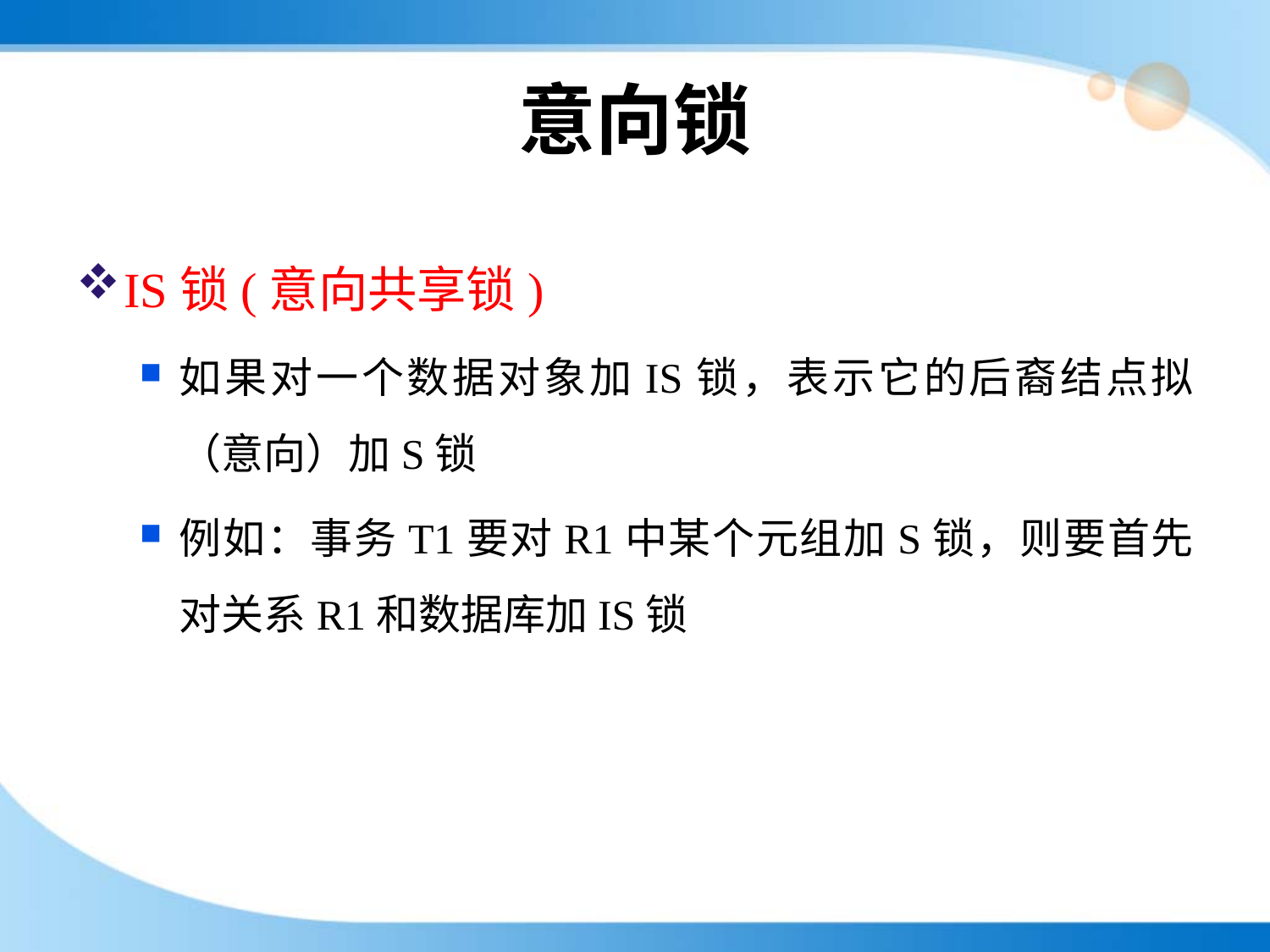

# 意向锁
IS锁(意向共享锁)
如果对一个数据对象加IS锁，表示它的后裔结点拟（意向）加S锁
例如：事务T1要对R1中某个元组加S锁，则要首先对关系R1和数据库加IS锁